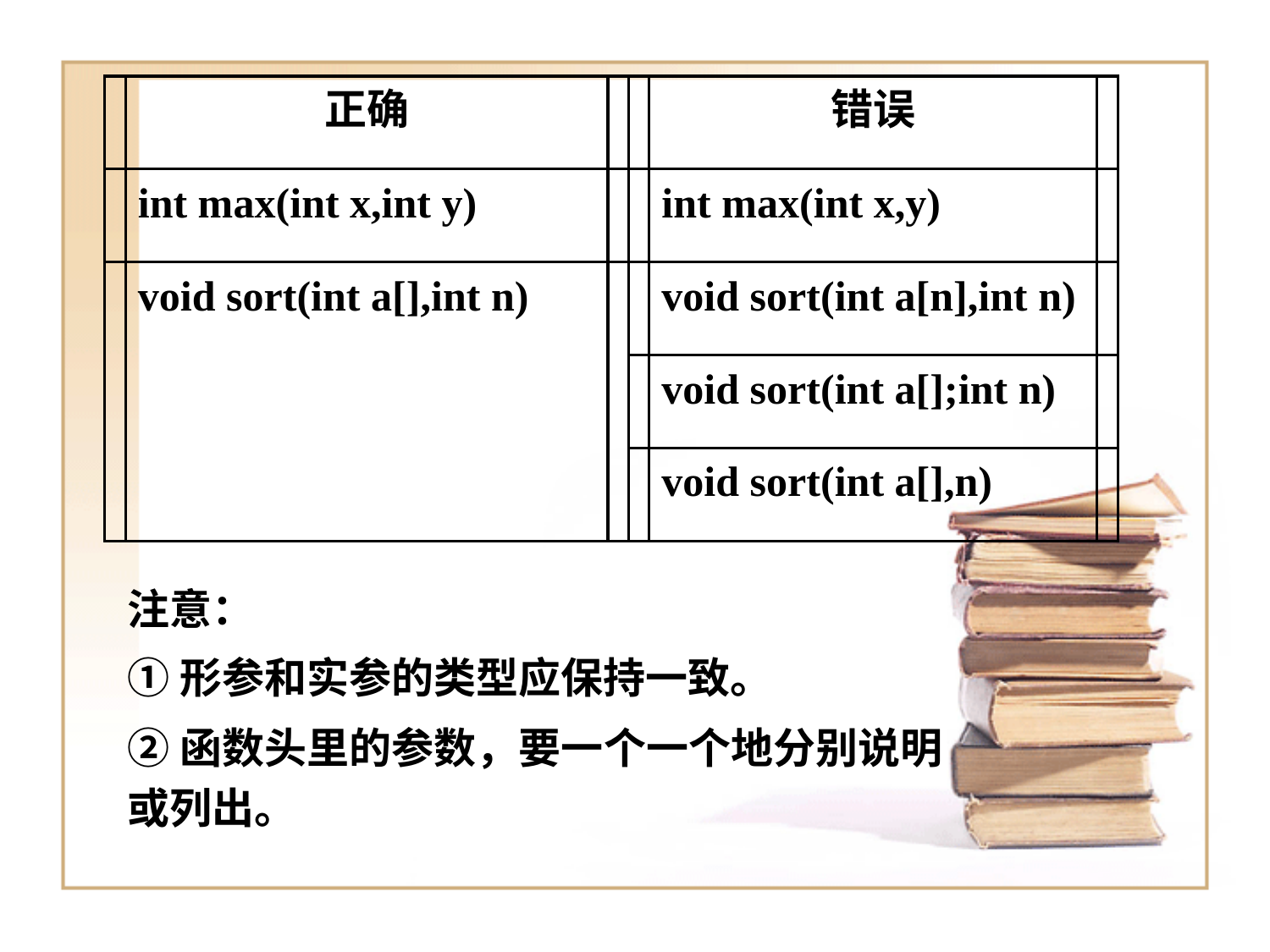

正确

错误

int max(int x,int y)

int max(int x,y)

void sort(int a[],int n)

void sort(int a[n],int n)

void sort(int a[];int n)

void sort(int a[],n)

注意：
①形参和实参的类型应保持一致。
②函数头里的参数，要一个一个地分别说明或列出。